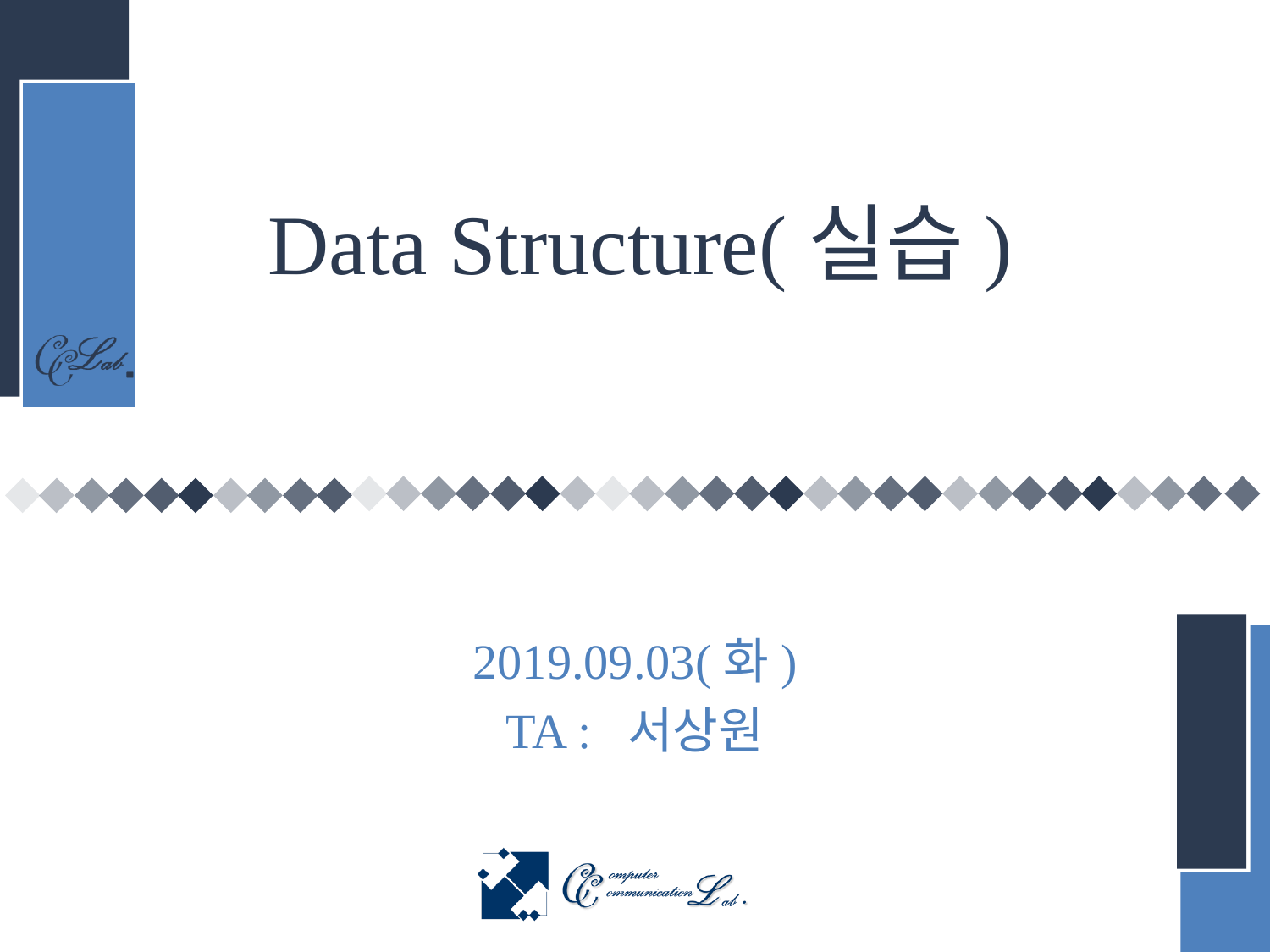

# Data Structure(실습)
2019.09.03(화)
TA :  서상원